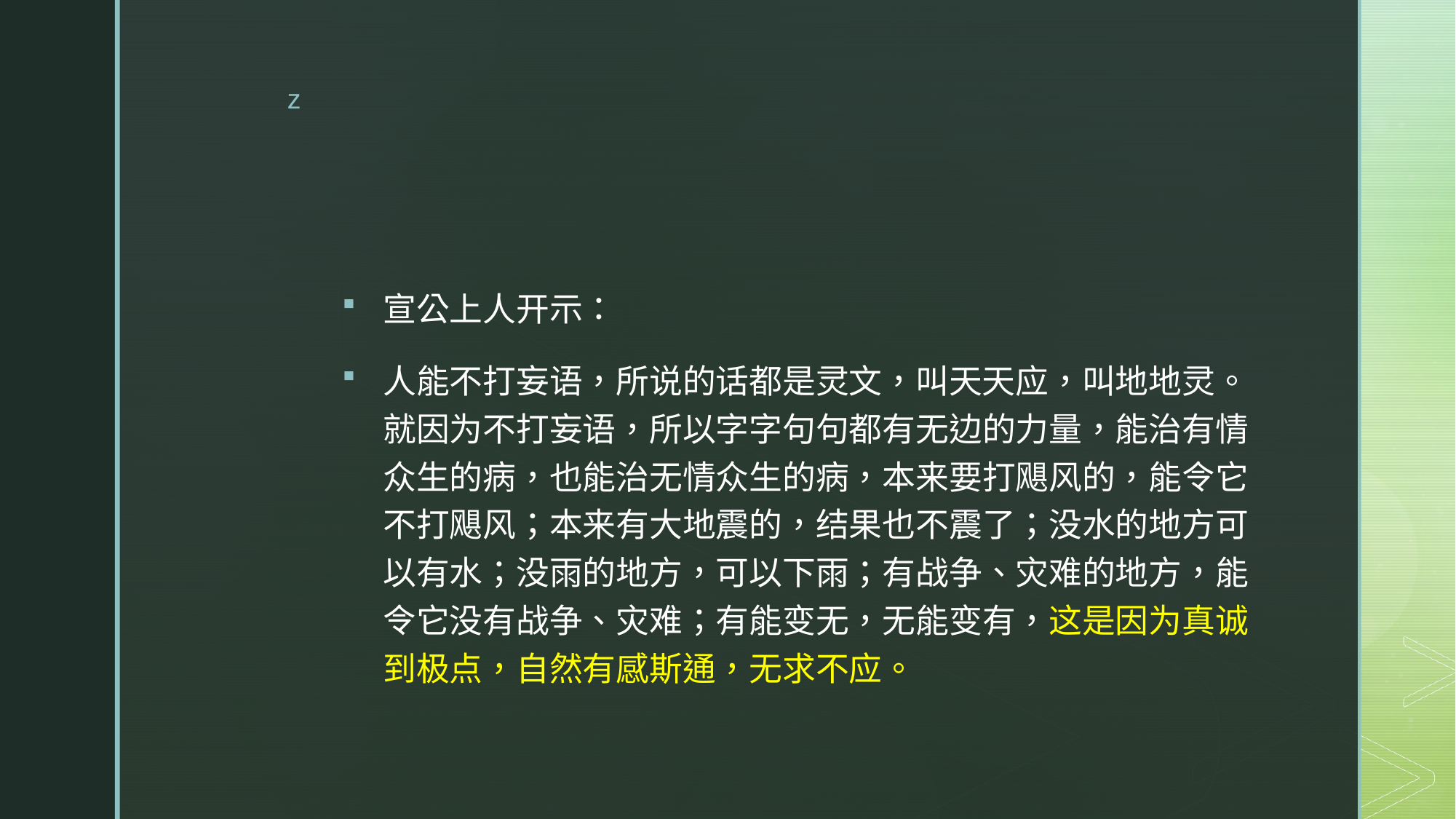

#
宣公上人开示：
人能不打妄语，所说的话都是灵文，叫天天应，叫地地灵。就因为不打妄语，所以字字句句都有无边的力量，能治有情众生的病，也能治无情众生的病，本来要打飓风的，能令它不打飓风；本来有大地震的，结果也不震了；没水的地方可以有水；没雨的地方，可以下雨；有战争、灾难的地方，能令它没有战争、灾难；有能变无，无能变有，这是因为真诚到极点，自然有感斯通，无求不应。